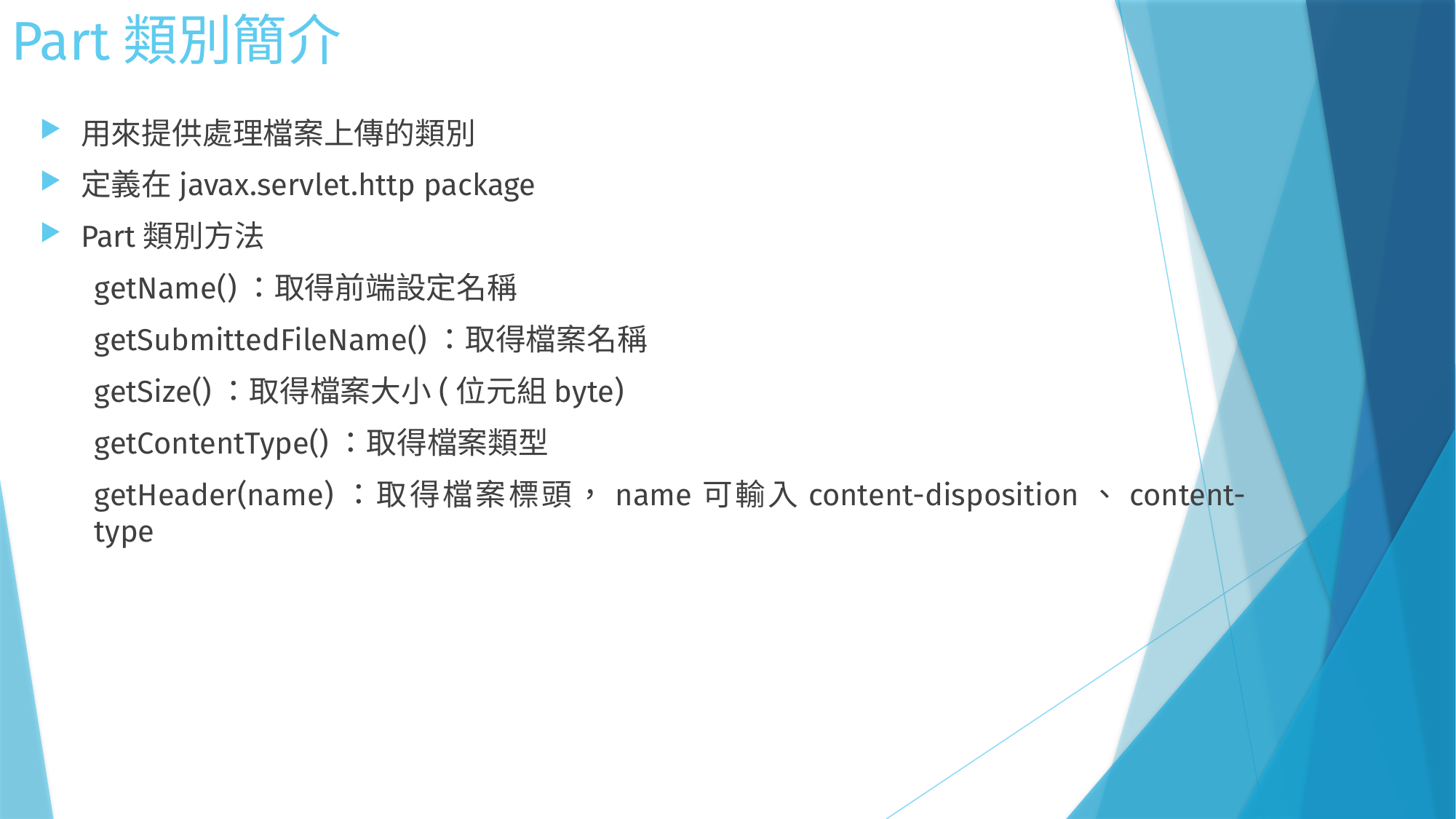

# Part類別簡介
用來提供處理檔案上傳的類別
定義在javax.servlet.http package
Part類別方法
getName()：取得前端設定名稱
getSubmittedFileName()：取得檔案名稱
getSize()：取得檔案大小(位元組byte)
getContentType()：取得檔案類型
getHeader(name)：取得檔案標頭，name可輸入content-disposition、content-type